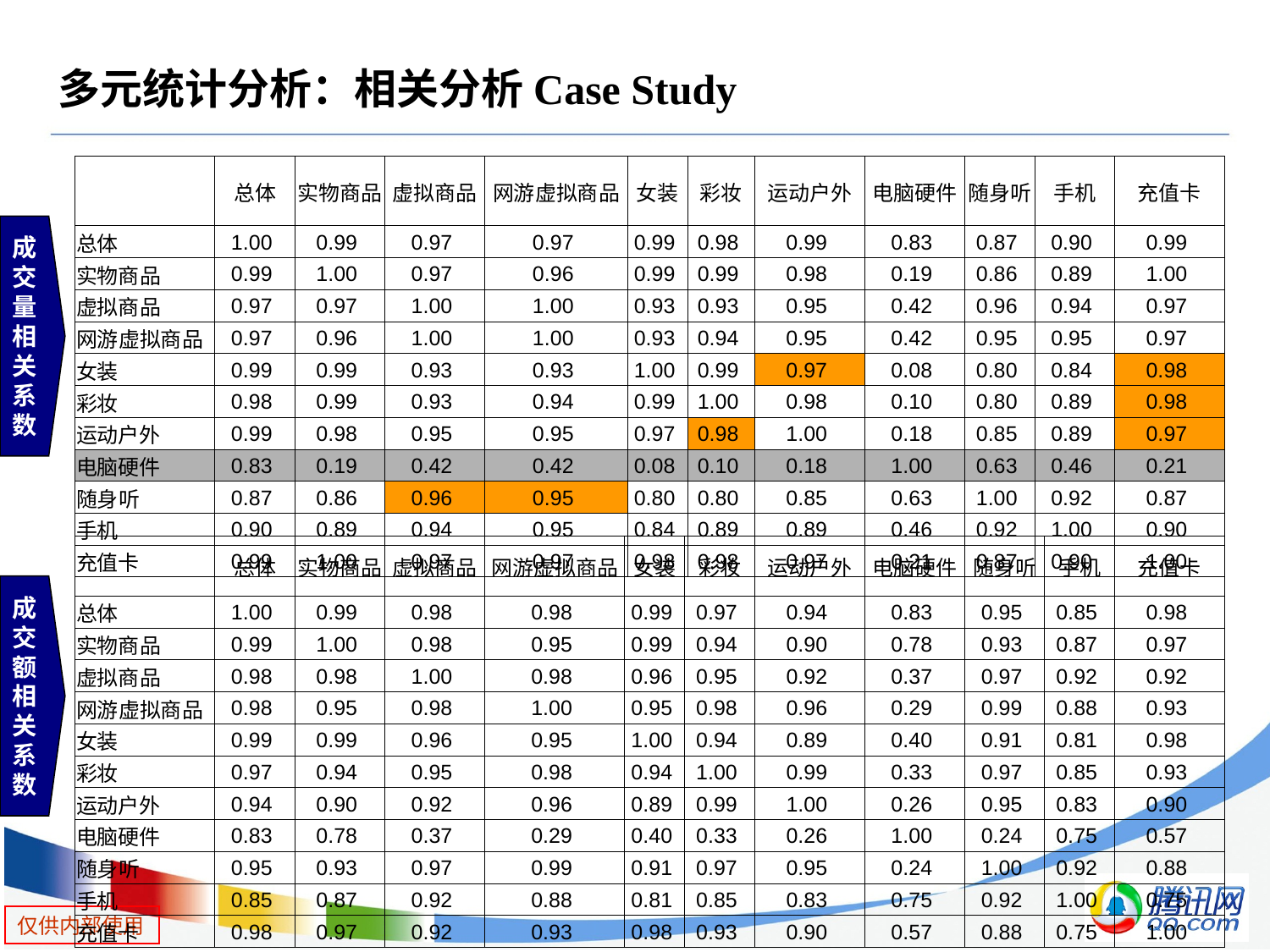

# 多元统计分析：相关分析Case Study
|  | 总体 | 实物商品 | 虚拟商品 | 网游虚拟商品 | 女装 | 彩妆 | 运动户外 | 电脑硬件 | 随身听 | 手机 | 充值卡 |
| --- | --- | --- | --- | --- | --- | --- | --- | --- | --- | --- | --- |
| 总体 | 1.00 | 0.99 | 0.97 | 0.97 | 0.99 | 0.98 | 0.99 | 0.83 | 0.87 | 0.90 | 0.99 |
| 实物商品 | 0.99 | 1.00 | 0.97 | 0.96 | 0.99 | 0.99 | 0.98 | 0.19 | 0.86 | 0.89 | 1.00 |
| 虚拟商品 | 0.97 | 0.97 | 1.00 | 1.00 | 0.93 | 0.93 | 0.95 | 0.42 | 0.96 | 0.94 | 0.97 |
| 网游虚拟商品 | 0.97 | 0.96 | 1.00 | 1.00 | 0.93 | 0.94 | 0.95 | 0.42 | 0.95 | 0.95 | 0.97 |
| 女装 | 0.99 | 0.99 | 0.93 | 0.93 | 1.00 | 0.99 | 0.97 | 0.08 | 0.80 | 0.84 | 0.98 |
| 彩妆 | 0.98 | 0.99 | 0.93 | 0.94 | 0.99 | 1.00 | 0.98 | 0.10 | 0.80 | 0.89 | 0.98 |
| 运动户外 | 0.99 | 0.98 | 0.95 | 0.95 | 0.97 | 0.98 | 1.00 | 0.18 | 0.85 | 0.89 | 0.97 |
| 电脑硬件 | 0.83 | 0.19 | 0.42 | 0.42 | 0.08 | 0.10 | 0.18 | 1.00 | 0.63 | 0.46 | 0.21 |
| 随身听 | 0.87 | 0.86 | 0.96 | 0.95 | 0.80 | 0.80 | 0.85 | 0.63 | 1.00 | 0.92 | 0.87 |
| 手机 | 0.90 | 0.89 | 0.94 | 0.95 | 0.84 | 0.89 | 0.89 | 0.46 | 0.92 | 1.00 | 0.90 |
| 充值卡 | 0.99 | 1.00 | 0.97 | 0.97 | 0.98 | 0.98 | 0.97 | 0.21 | 0.87 | 0.90 | 1.00 |
成
交
量
相
关
系
数
|  | 总体 | 实物商品 | 虚拟商品 | 网游虚拟商品 | 女装 | 彩妆 | 运动户外 | 电脑硬件 | 随身听 | 手机 | 充值卡 |
| --- | --- | --- | --- | --- | --- | --- | --- | --- | --- | --- | --- |
| 总体 | 1.00 | 0.99 | 0.98 | 0.98 | 0.99 | 0.97 | 0.94 | 0.83 | 0.95 | 0.85 | 0.98 |
| 实物商品 | 0.99 | 1.00 | 0.98 | 0.95 | 0.99 | 0.94 | 0.90 | 0.78 | 0.93 | 0.87 | 0.97 |
| 虚拟商品 | 0.98 | 0.98 | 1.00 | 0.98 | 0.96 | 0.95 | 0.92 | 0.37 | 0.97 | 0.92 | 0.92 |
| 网游虚拟商品 | 0.98 | 0.95 | 0.98 | 1.00 | 0.95 | 0.98 | 0.96 | 0.29 | 0.99 | 0.88 | 0.93 |
| 女装 | 0.99 | 0.99 | 0.96 | 0.95 | 1.00 | 0.94 | 0.89 | 0.40 | 0.91 | 0.81 | 0.98 |
| 彩妆 | 0.97 | 0.94 | 0.95 | 0.98 | 0.94 | 1.00 | 0.99 | 0.33 | 0.97 | 0.85 | 0.93 |
| 运动户外 | 0.94 | 0.90 | 0.92 | 0.96 | 0.89 | 0.99 | 1.00 | 0.26 | 0.95 | 0.83 | 0.90 |
| 电脑硬件 | 0.83 | 0.78 | 0.37 | 0.29 | 0.40 | 0.33 | 0.26 | 1.00 | 0.24 | 0.75 | 0.57 |
| 随身听 | 0.95 | 0.93 | 0.97 | 0.99 | 0.91 | 0.97 | 0.95 | 0.24 | 1.00 | 0.92 | 0.88 |
| 手机 | 0.85 | 0.87 | 0.92 | 0.88 | 0.81 | 0.85 | 0.83 | 0.75 | 0.92 | 1.00 | 0.75 |
| 充值卡 | 0.98 | 0.97 | 0.92 | 0.93 | 0.98 | 0.93 | 0.90 | 0.57 | 0.88 | 0.75 | 1.00 |
成
交
额
相
关
系
数